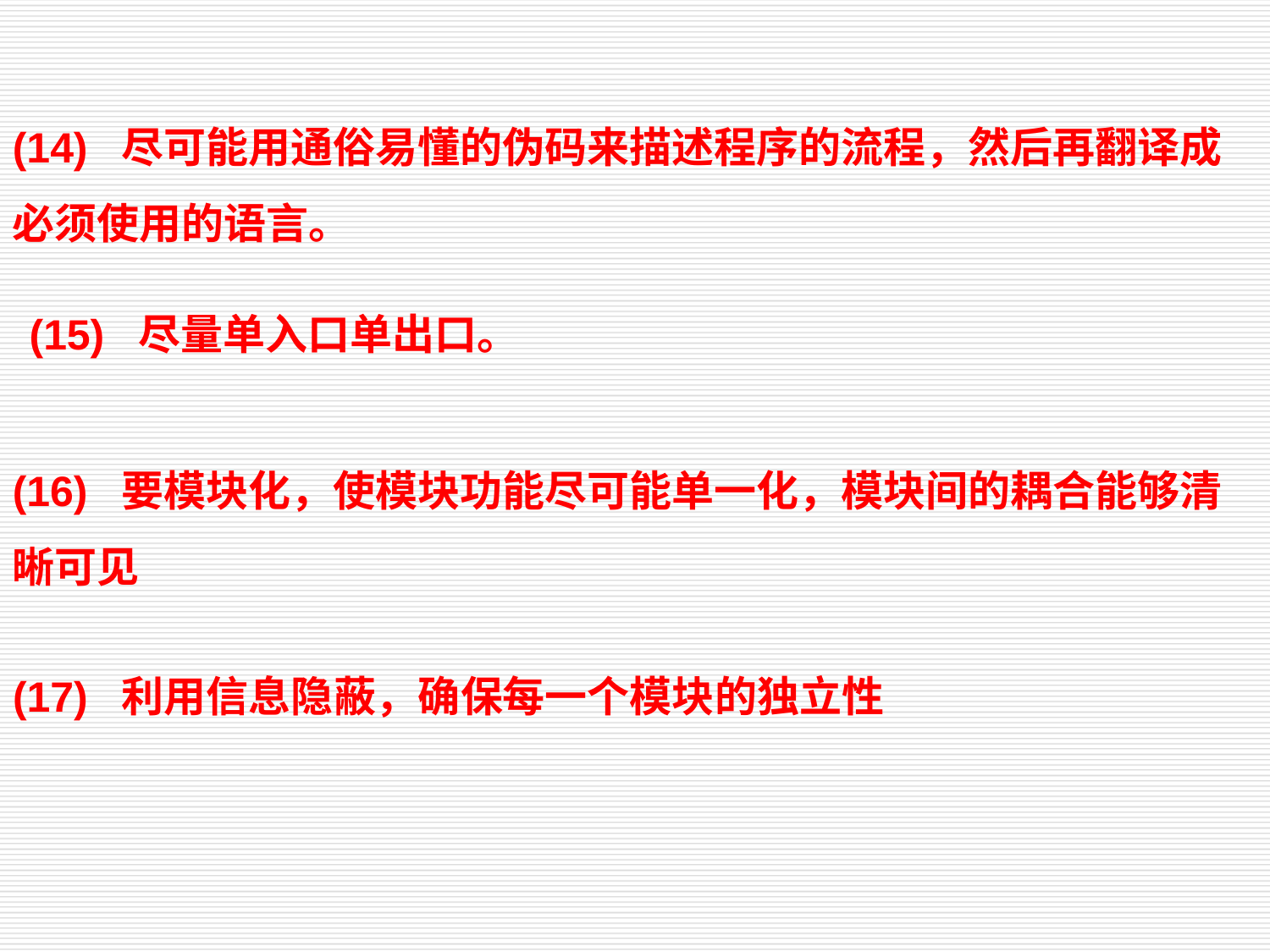

(14)  尽可能用通俗易懂的伪码来描述程序的流程，然后再翻译成必须使用的语言。
(15)  尽量单入口单出口。
(16)  要模块化，使模块功能尽可能单一化，模块间的耦合能够清晰可见
(17)  利用信息隐蔽，确保每一个模块的独立性